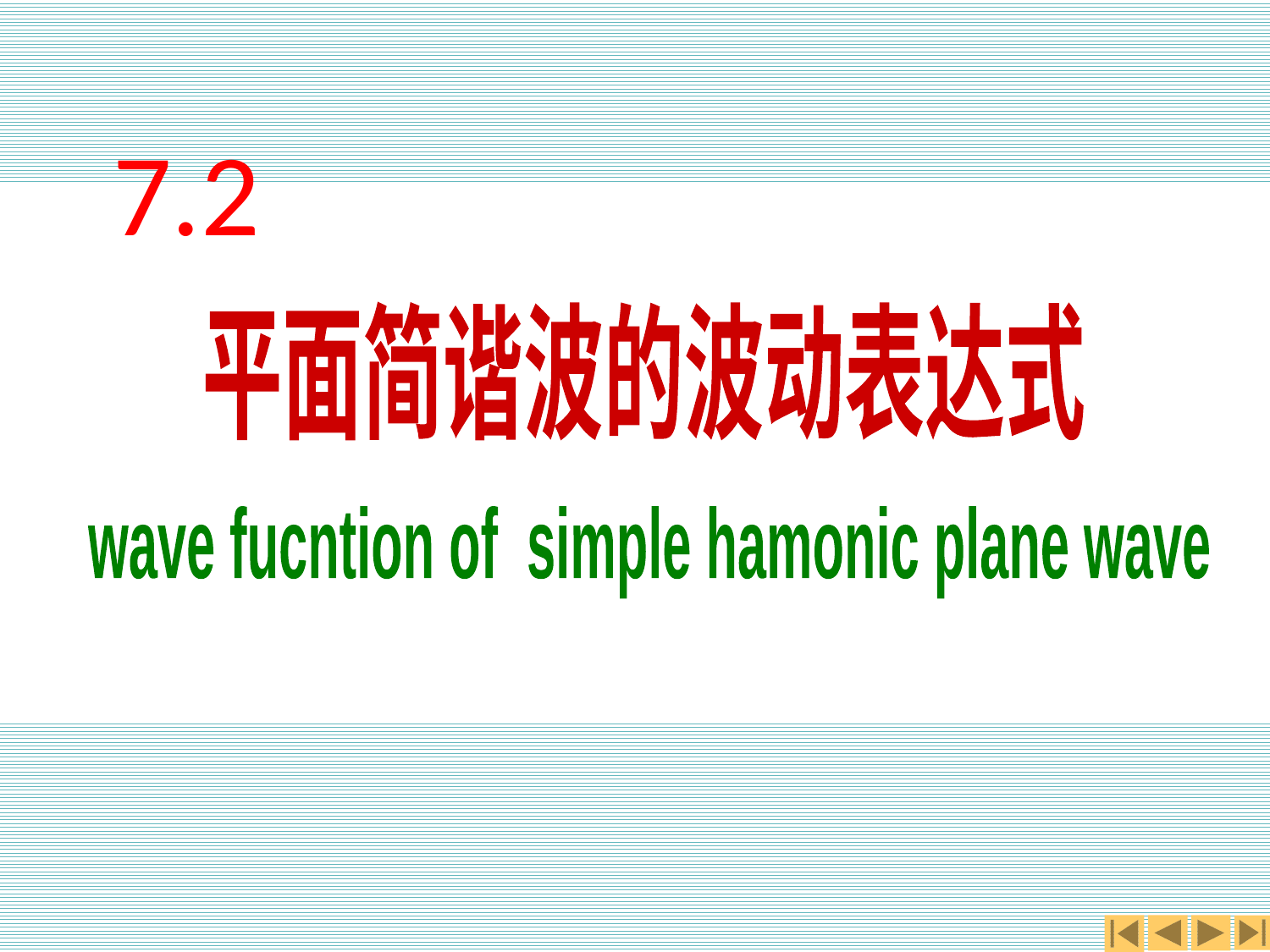

平面简谐波的波动表达式
wave fucntion of  simple hamonic plane wave

第二节
7.2